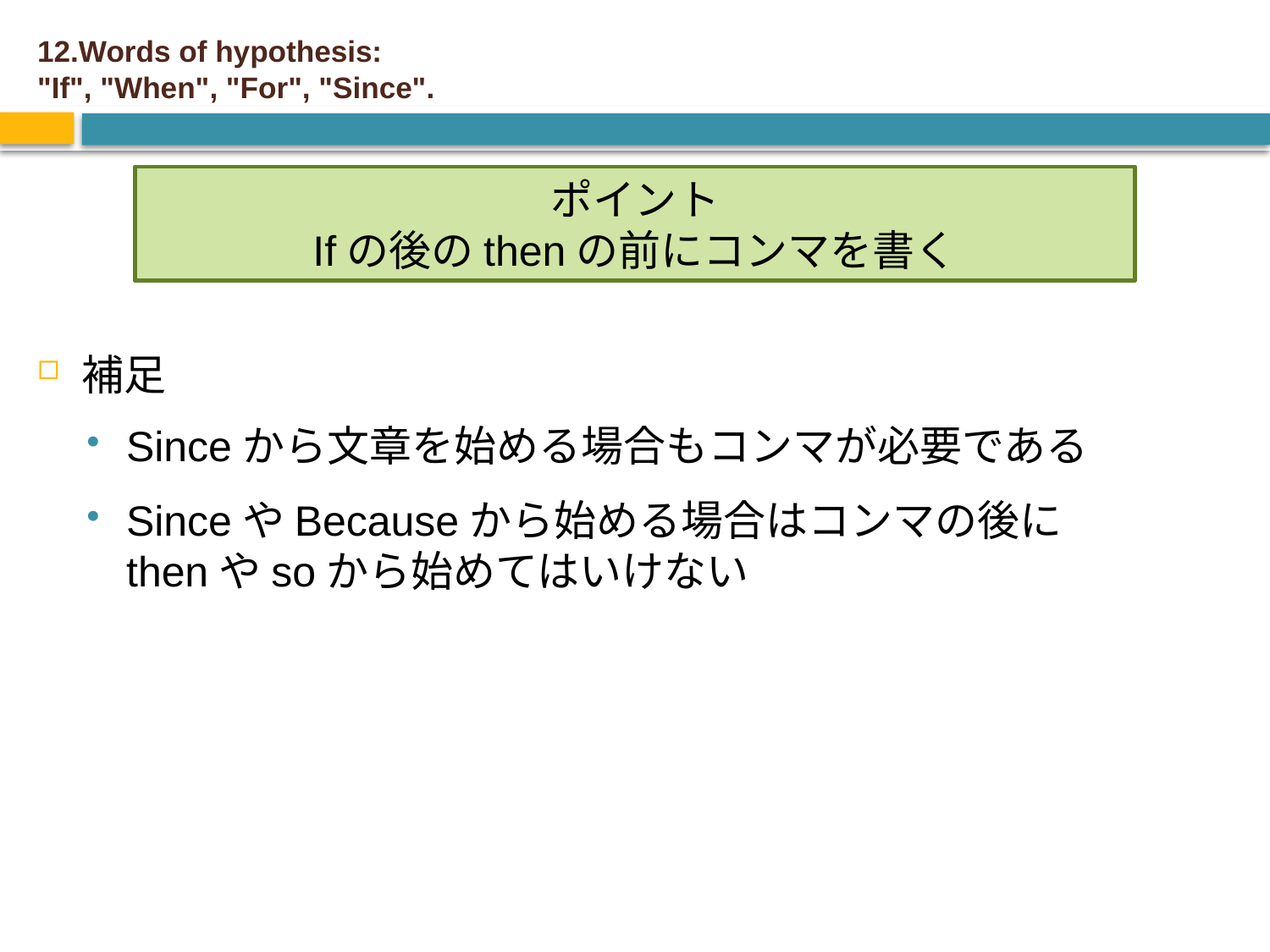

# 12.Words of hypothesis: "If", "When", "For", "Since".

補足
Sinceから文章を始める場合もコンマが必要である
SinceやBecauseから始める場合はコンマの後に
thenやsoから始めてはいけない

ポイント
Ifの後のthenの前にコンマを書く